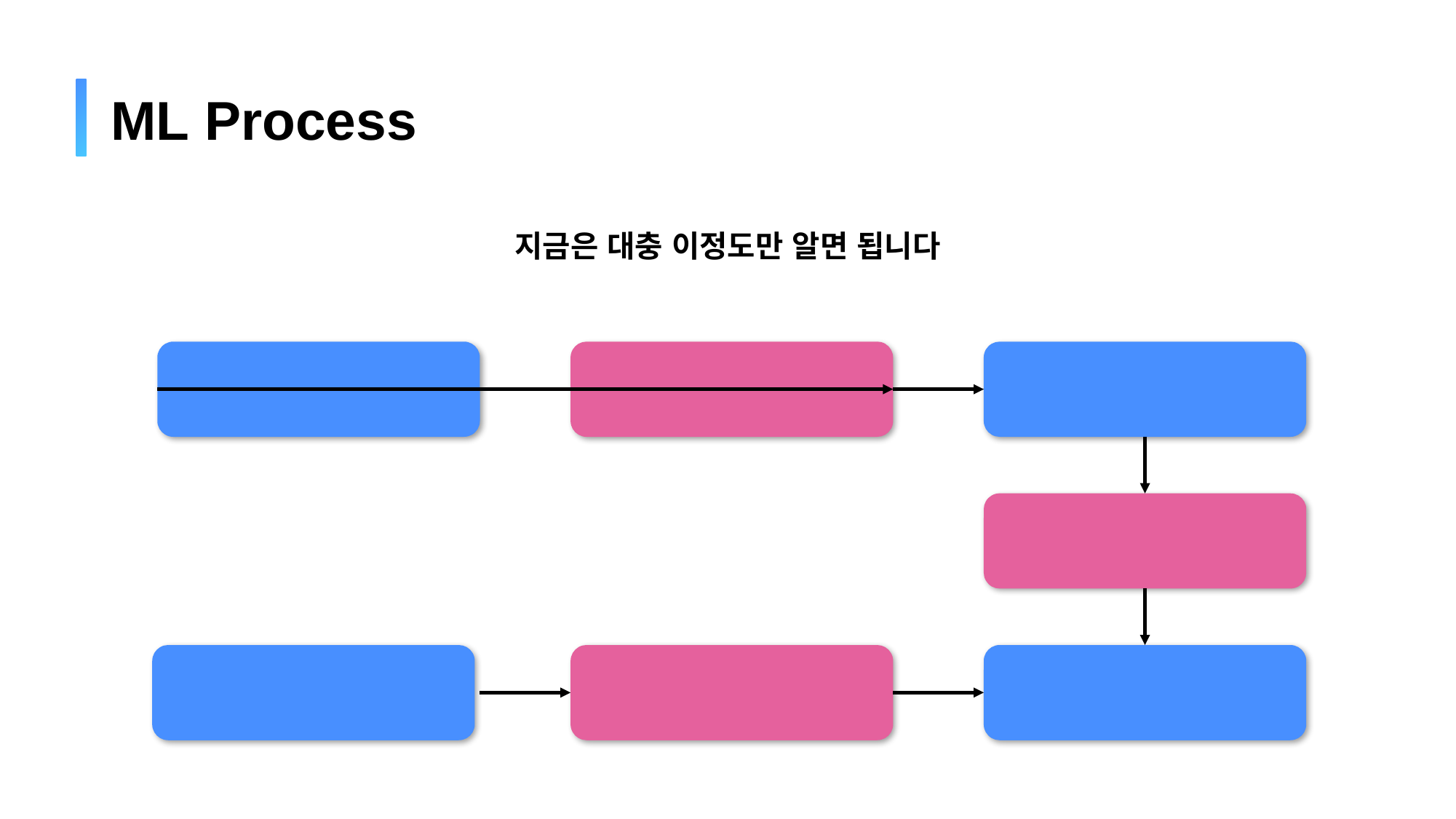

# ML Process
지금은 대충 이정도만 알면 됩니다
데이터 정리
데이터 분리
(train/test)
알고리즘 준비
모형 학습
(train data)
모형 활용
모형 평가
예측